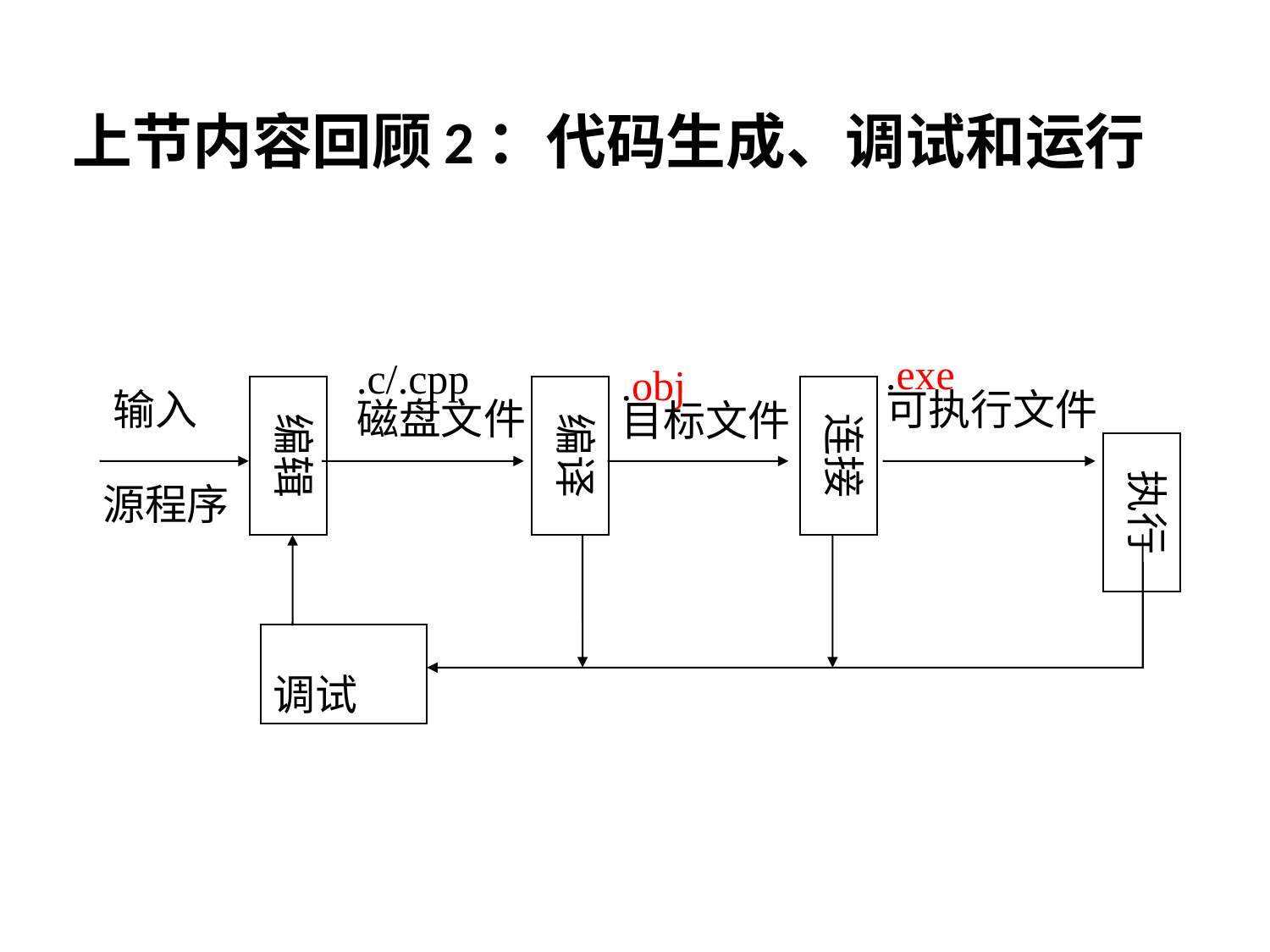

# 上节内容回顾2：代码生成、调试和运行
.c/.cpp
磁盘文件
.exe
可执行文件
.obj
目标文件
输入
编辑
编译
连接
执行

源程序

调试